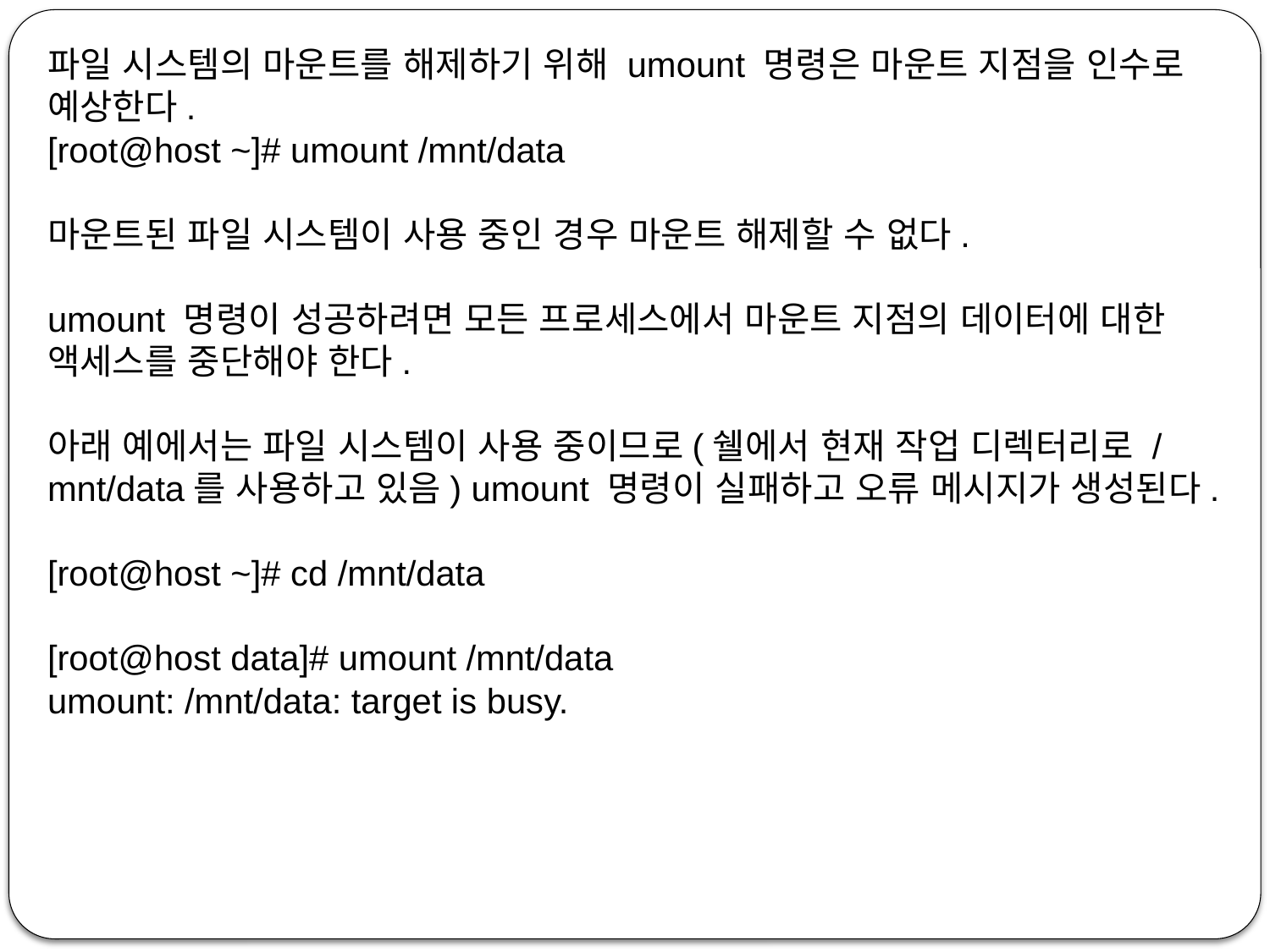

파일 시스템의 마운트를 해제하기 위해 umount 명령은 마운트 지점을 인수로 예상한다.
[root@host ~]# umount /mnt/data

마운트된 파일 시스템이 사용 중인 경우 마운트 해제할 수 없다.

umount 명령이 성공하려면 모든 프로세스에서 마운트 지점의 데이터에 대한 액세스를 중단해야 한다.

아래 예에서는 파일 시스템이 사용 중이므로(쉘에서 현재 작업 디렉터리로 /mnt/data를 사용하고 있음) umount 명령이 실패하고 오류 메시지가 생성된다.

[root@host ~]# cd /mnt/data

[root@host data]# umount /mnt/data
umount: /mnt/data: target is busy.